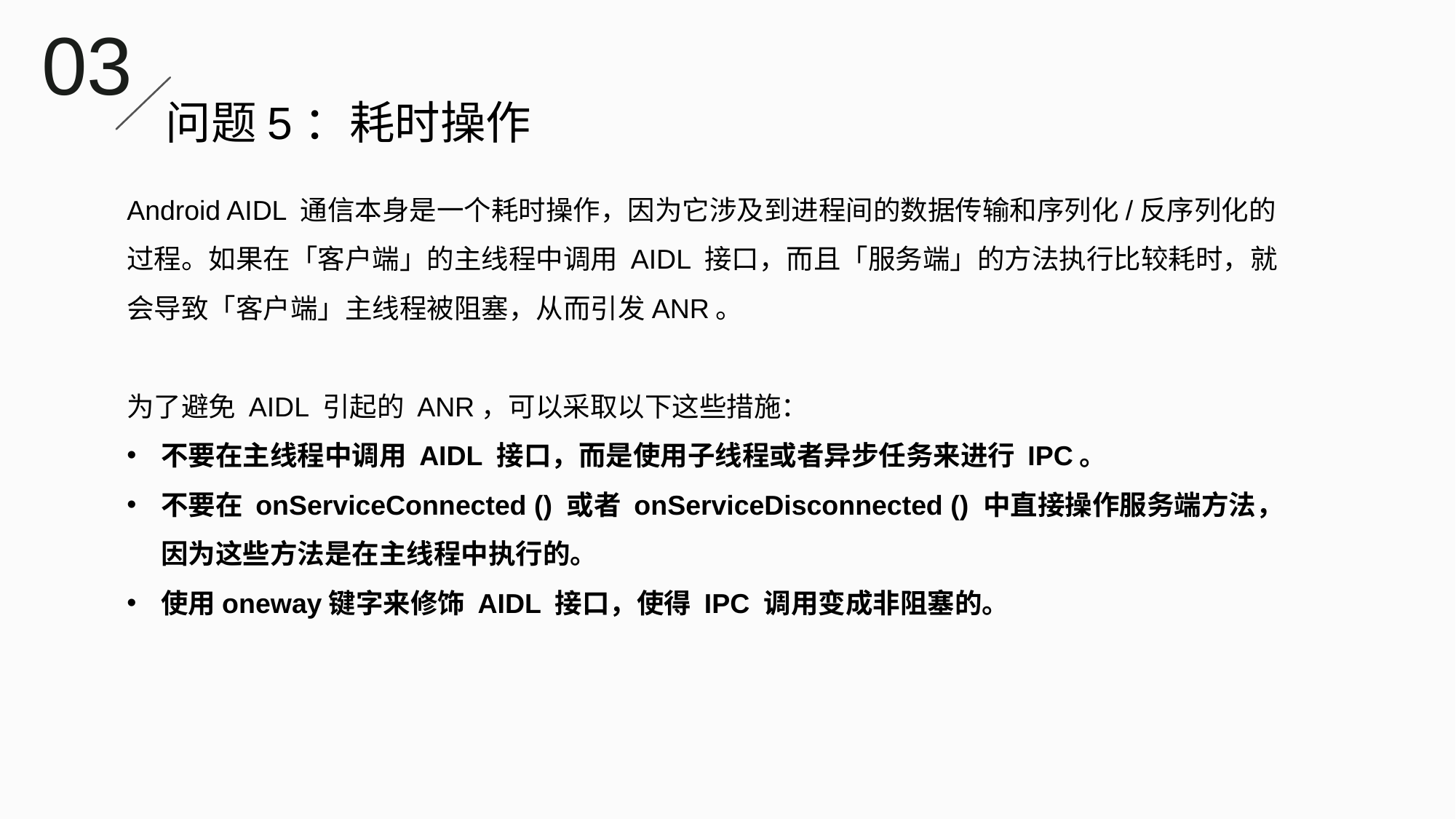

03
问题5：耗时操作
Android AIDL 通信本身是一个耗时操作，因为它涉及到进程间的数据传输和序列化/反序列化的过程。如果在「客户端」的主线程中调用 AIDL 接口，而且「服务端」的方法执行比较耗时，就会导致「客户端」主线程被阻塞，从而引发ANR。

为了避免 AIDL 引起的 ANR，可以采取以下这些措施：
不要在主线程中调用 AIDL 接口，而是使用子线程或者异步任务来进行 IPC。
不要在 onServiceConnected () 或者 onServiceDisconnected () 中直接操作服务端方法，因为这些方法是在主线程中执行的。
使用oneway键字来修饰 AIDL 接口，使得 IPC 调用变成非阻塞的。